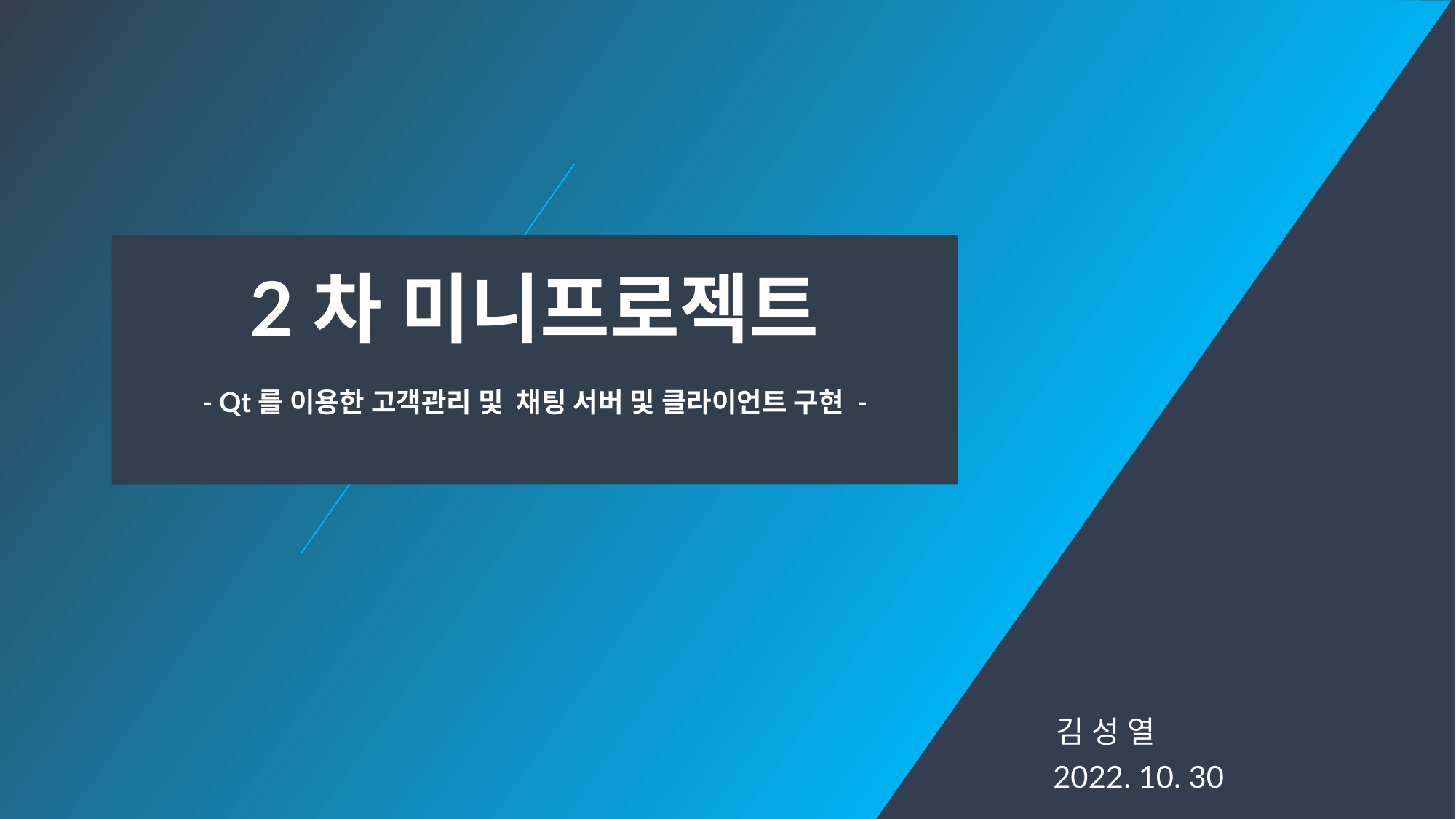

2차 미니프로젝트

- Qt를 이용한 고객관리 및  채팅 서버 및 클라이언트 구현 -
 김 성 열
2022. 10. 30